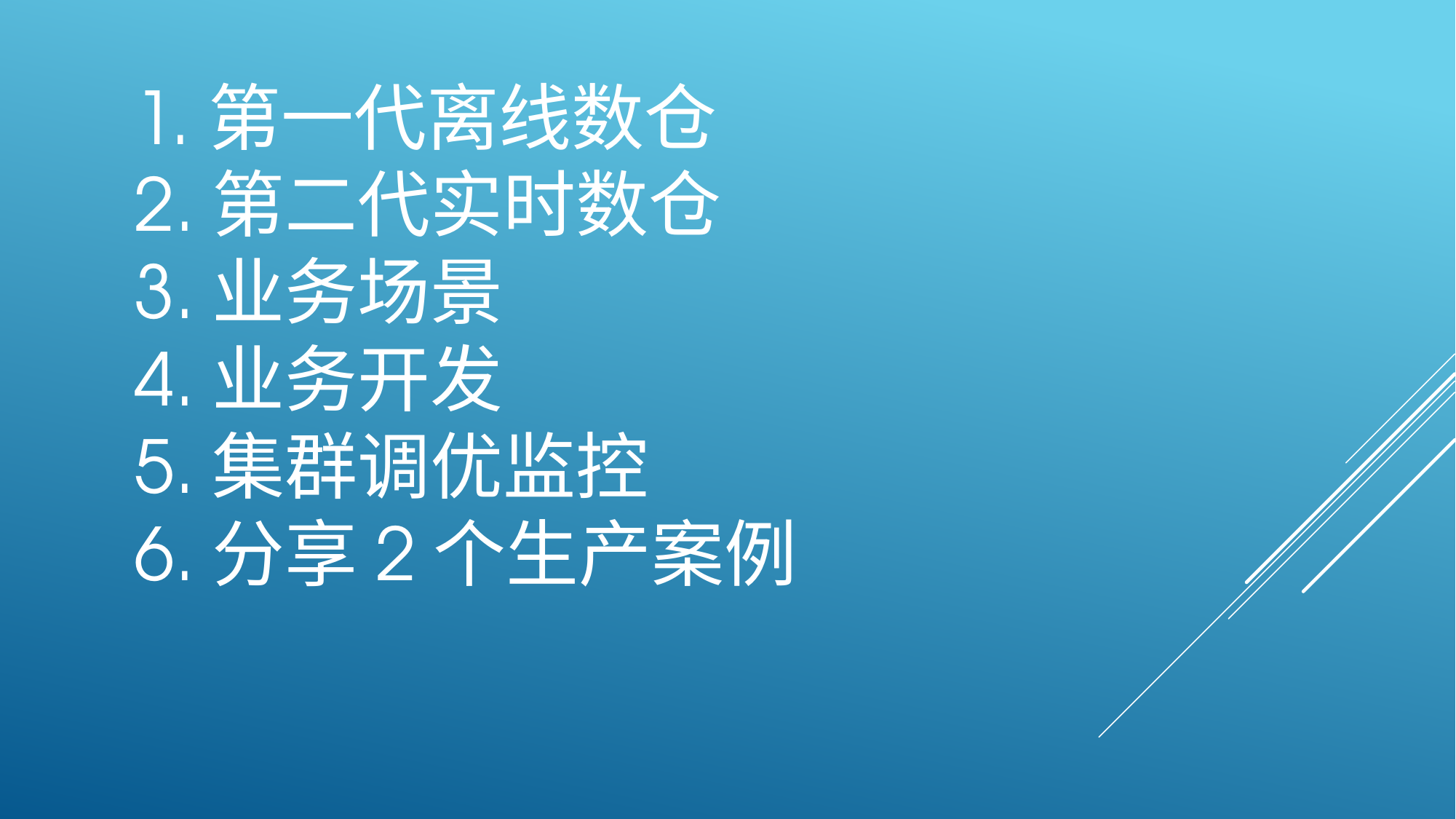

1.第一代离线数仓
2.第二代实时数仓
3.业务场景
4.业务开发
5.集群调优监控
6.分享2个生产案例